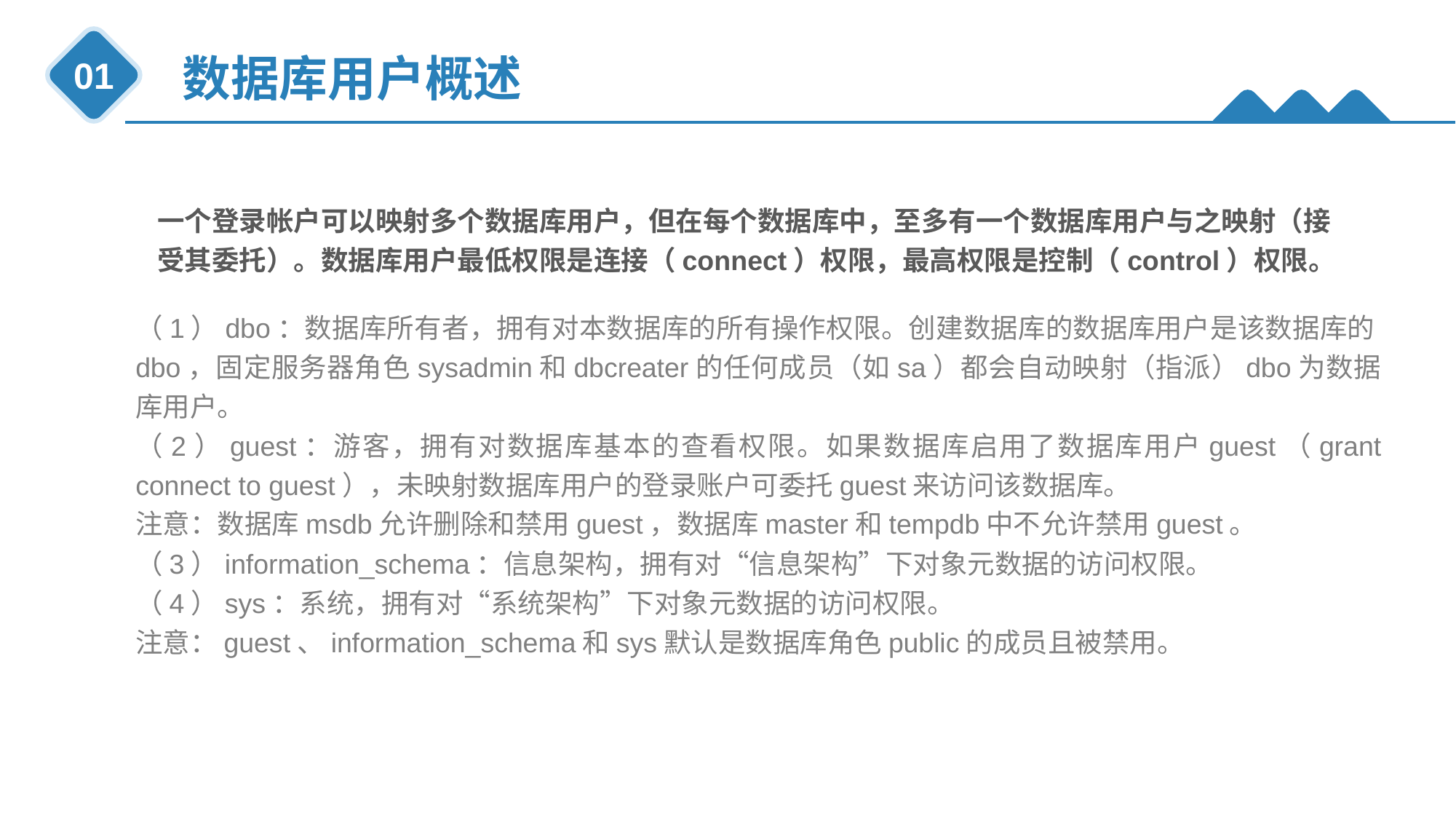

数据库用户概述
01

一个登录帐户可以映射多个数据库用户，但在每个数据库中，至多有一个数据库用户与之映射（接受其委托）。数据库用户最低权限是连接（connect）权限，最高权限是控制（control）权限。
（1）dbo：数据库所有者，拥有对本数据库的所有操作权限。创建数据库的数据库用户是该数据库的dbo，固定服务器角色sysadmin和dbcreater的任何成员（如sa）都会自动映射（指派）dbo为数据库用户。
（2）guest：游客，拥有对数据库基本的查看权限。如果数据库启用了数据库用户guest（grant connect to guest），未映射数据库用户的登录账户可委托guest来访问该数据库。
注意：数据库msdb允许删除和禁用guest，数据库master和tempdb中不允许禁用guest。
（3）information_schema：信息架构，拥有对“信息架构”下对象元数据的访问权限。
（4）sys：系统，拥有对“系统架构”下对象元数据的访问权限。
注意：guest、information_schema和sys默认是数据库角色public的成员且被禁用。